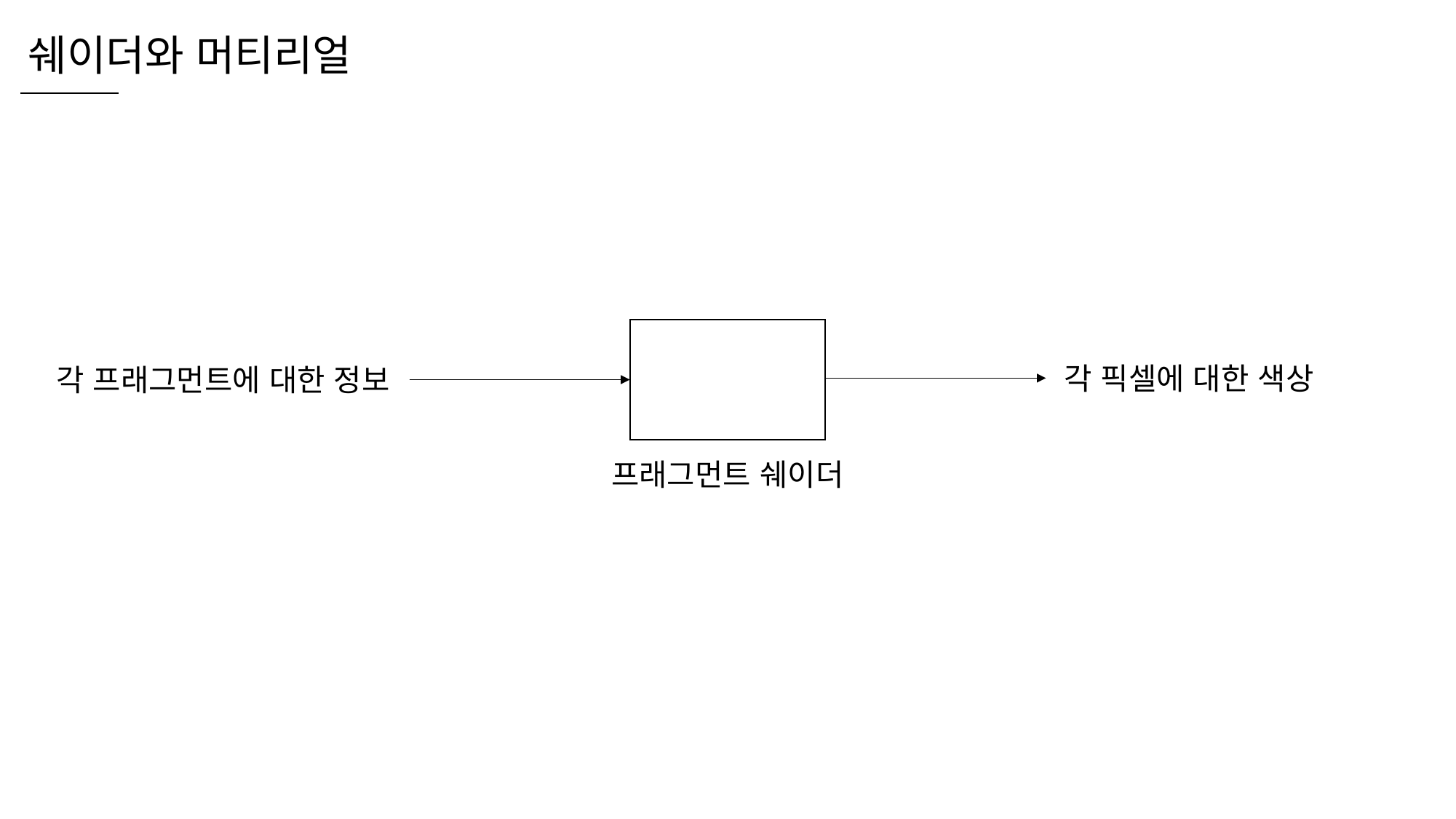

쉐이더와 머티리얼

각 픽셀에 대한 색상
각 프래그먼트에 대한 정보
프래그먼트 쉐이더